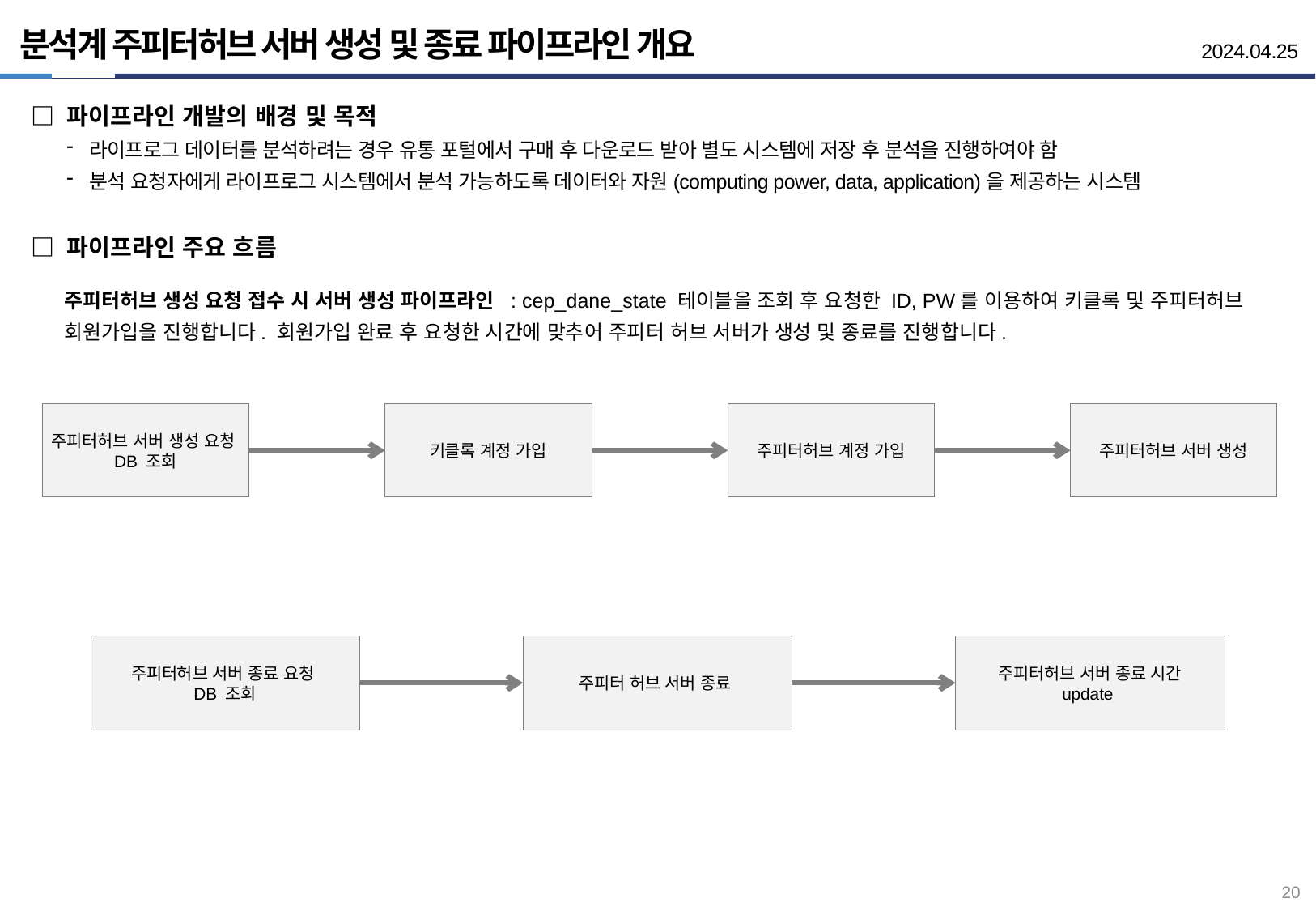

분석계 주피터허브 서버 생성 및 종료 파이프라인 개요
2024.04.25
□ 파이프라인 개발의 배경 및 목적
라이프로그 데이터를 분석하려는 경우 유통 포털에서 구매 후 다운로드 받아 별도 시스템에 저장 후 분석을 진행하여야 함
분석 요청자에게 라이프로그 시스템에서 분석 가능하도록 데이터와 자원(computing power, data, application)을 제공하는 시스템

□ 파이프라인 주요 흐름

주피터허브 생성 요청 접수 시 서버 생성 파이프라인  : cep_dane_state 테이블을 조회 후 요청한 ID, PW를 이용하여 키클록 및 주피터허브 회원가입을 진행합니다. 회원가입 완료 후 요청한 시간에 맞추어 주피터 허브 서버가 생성 및 종료를 진행합니다.
주피터허브 서버 생성 요청
DB 조회
키클록 계정 가입
주피터허브 계정 가입
주피터허브 서버 생성
주피터허브 서버 종료 요청
DB 조회
주피터 허브 서버 종료
주피터허브 서버 종료 시간
update
20